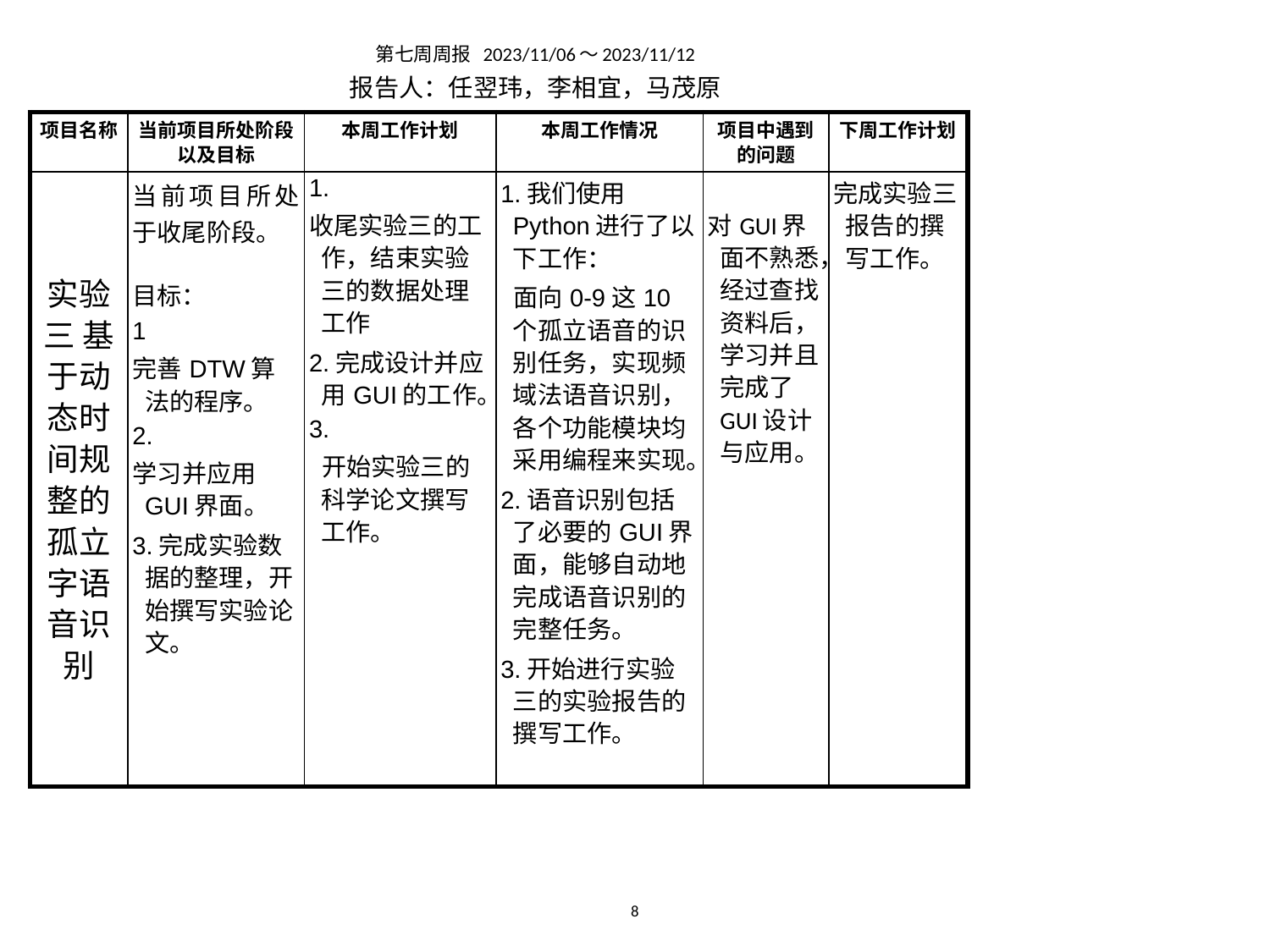

第七周周报  2023/11/06～2023/11/12
报告人：任翌玮，李相宜，马茂原
| 项目名称 | 当前项目所处阶段以及目标 | 本周工作计划 | 本周工作情况 | 项目中遇到的问题 | 下周工作计划 |
| --- | --- | --- | --- | --- | --- |
| 实验三 基于动态时间规整的孤立字语音识别 | 当前项目所处于收尾阶段。 目标： 1 完善DTW算法的程序。 2. 学习并应用GUI界面。 3.完成实验数据的整理，开始撰写实验论文。 | 1. 收尾实验三的工作，结束实验三的数据处理工作 2.完成设计并应用GUI的工作。 3. 开始实验三的科学论文撰写工作。 | 1.我们使用Python进行了以下工作： 面向0-9这10个孤立语音的识别任务，实现频域法语音识别，各个功能模块均采用编程来实现。 2.语音识别包括了必要的GUI界面，能够自动地完成语音识别的完整任务。 3.开始进行实验三的实验报告的撰写工作。 | 对GUI界面不熟悉，经过查找资料后，学习并且完成了GUI设计与应用。 | 完成实验三报告的撰写工作。 |
8
8